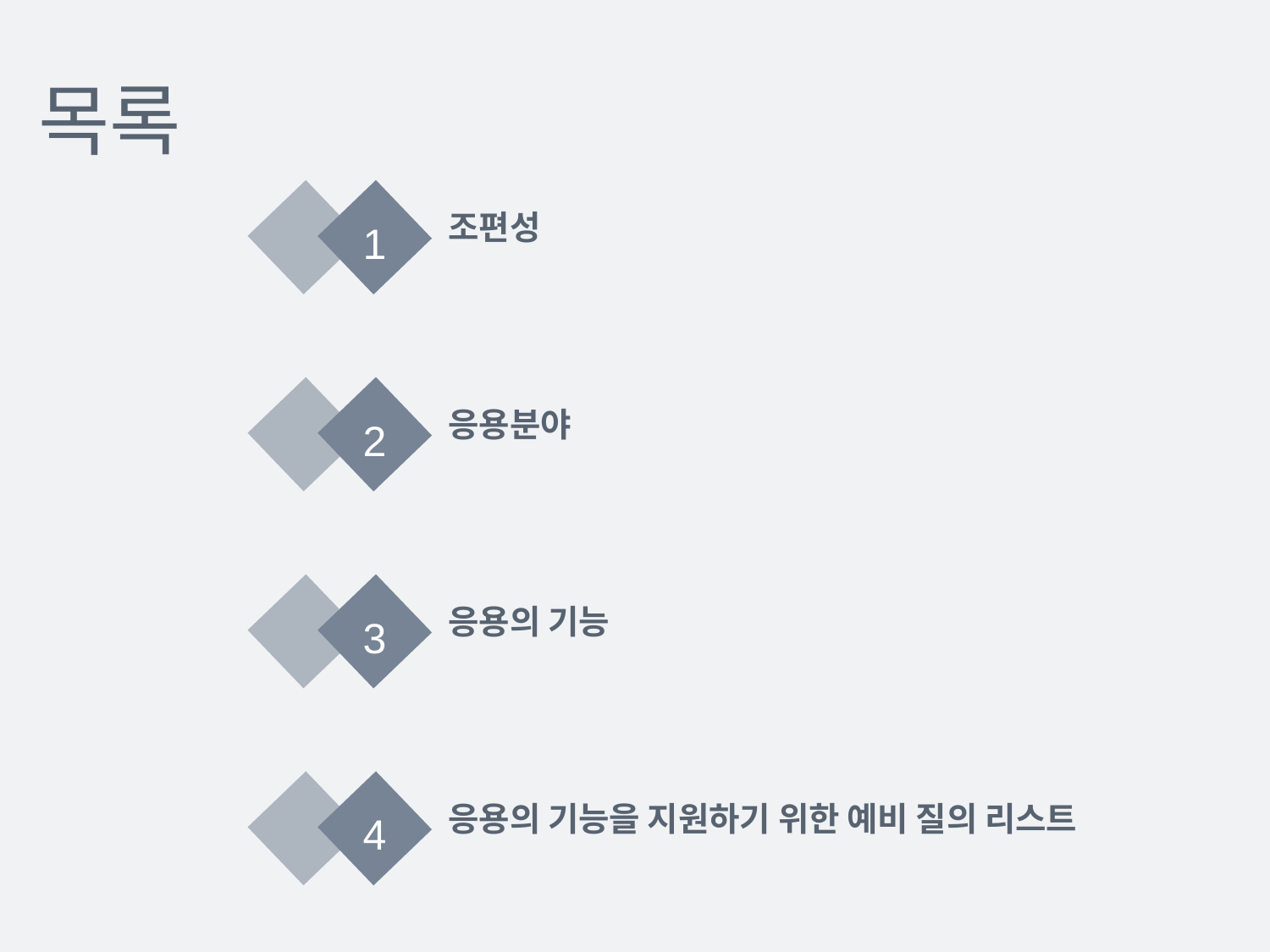

목록
1

조편성

2
응용분야

3
응용의 기능

4
응용의 기능을 지원하기 위한 예비 질의 리스트